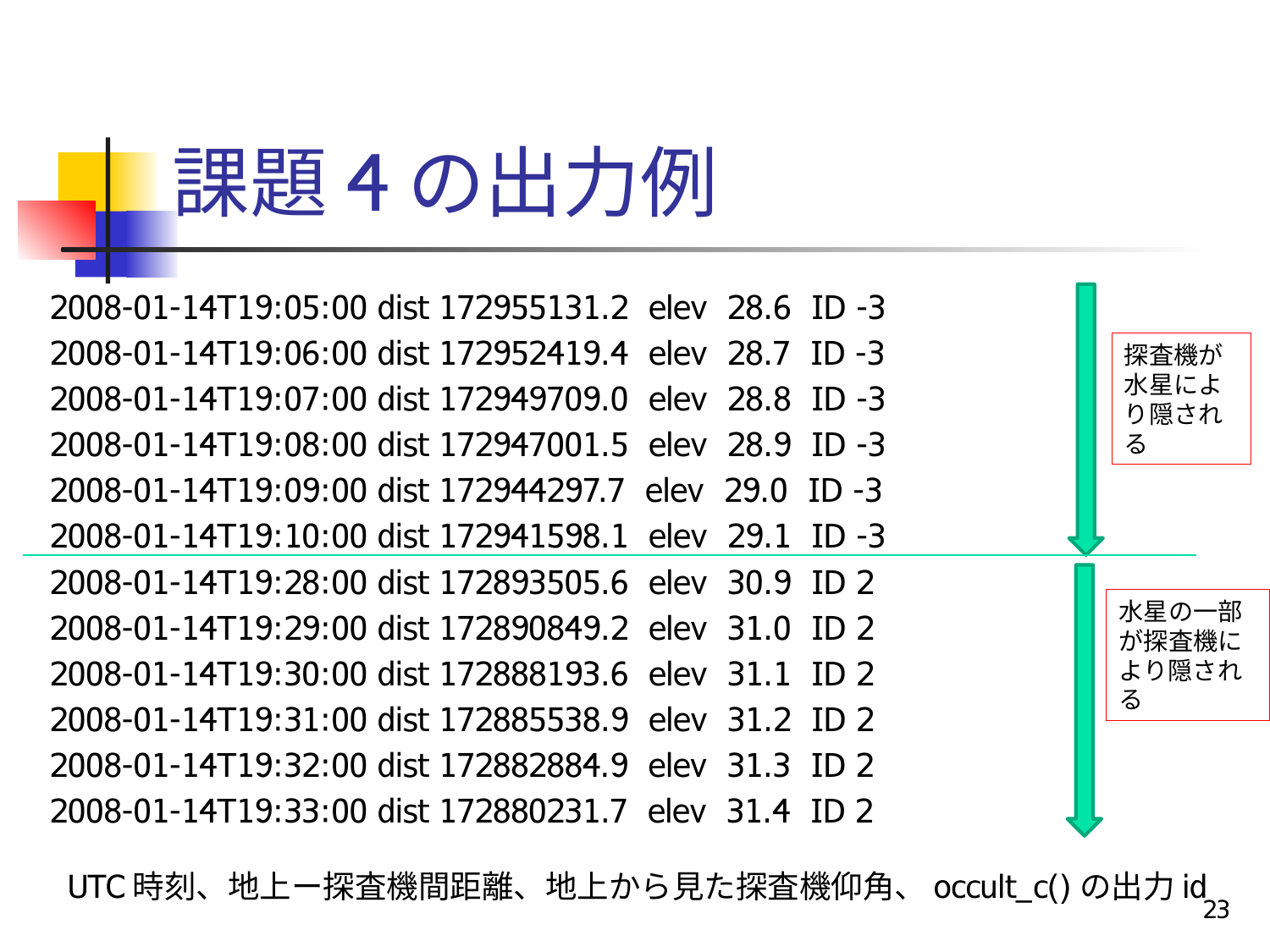

# 課題4の出力例
2008-01-14T19:05:00 dist 172955131.2  elev  28.6  ID -3
2008-01-14T19:06:00 dist 172952419.4  elev  28.7  ID -3
2008-01-14T19:07:00 dist 172949709.0  elev  28.8  ID -3
2008-01-14T19:08:00 dist 172947001.5  elev  28.9  ID -3
2008-01-14T19:09:00 dist 172944297.7  elev  29.0  ID -3
2008-01-14T19:10:00 dist 172941598.1  elev  29.1  ID -3
2008-01-14T19:28:00 dist 172893505.6  elev  30.9  ID 2
2008-01-14T19:29:00 dist 172890849.2  elev  31.0  ID 2
2008-01-14T19:30:00 dist 172888193.6  elev  31.1  ID 2
2008-01-14T19:31:00 dist 172885538.9  elev  31.2  ID 2
2008-01-14T19:32:00 dist 172882884.9  elev  31.3  ID 2
2008-01-14T19:33:00 dist 172880231.7  elev  31.4  ID 2

探査機が水星により隠される

水星の一部が探査機により隠される
UTC時刻、地上ー探査機間距離、地上から見た探査機仰角、occult_c()の出力id
23